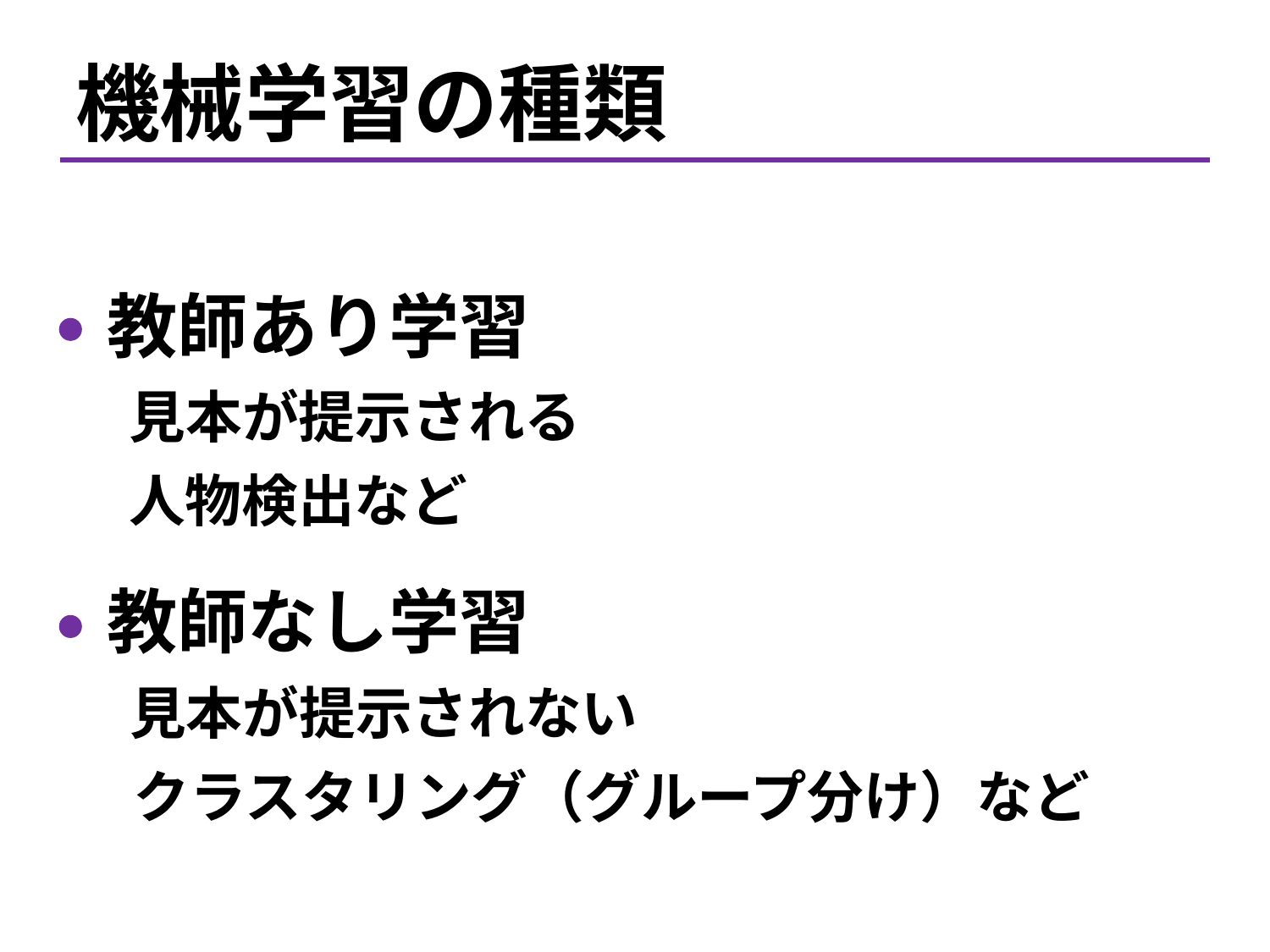

機械学習の種類
教師あり学習

見本が提示される
人物検出など
教師なし学習

見本が提示されない
クラスタリング（グループ分け）など